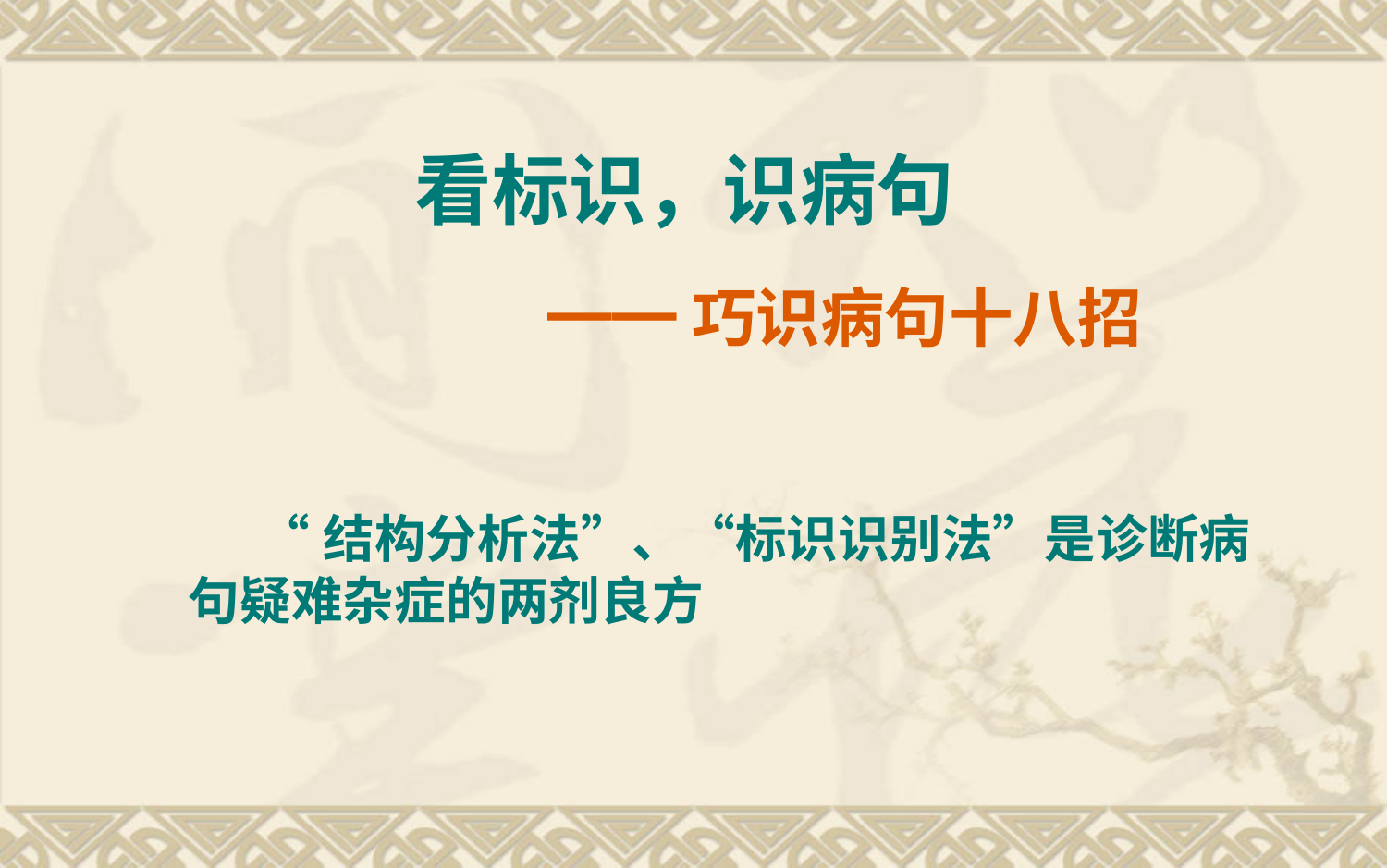

看标识，识病句
━━巧识病句十八招
      “结构分析法”、“标识识别法”是诊断病句疑难杂症的两剂良方